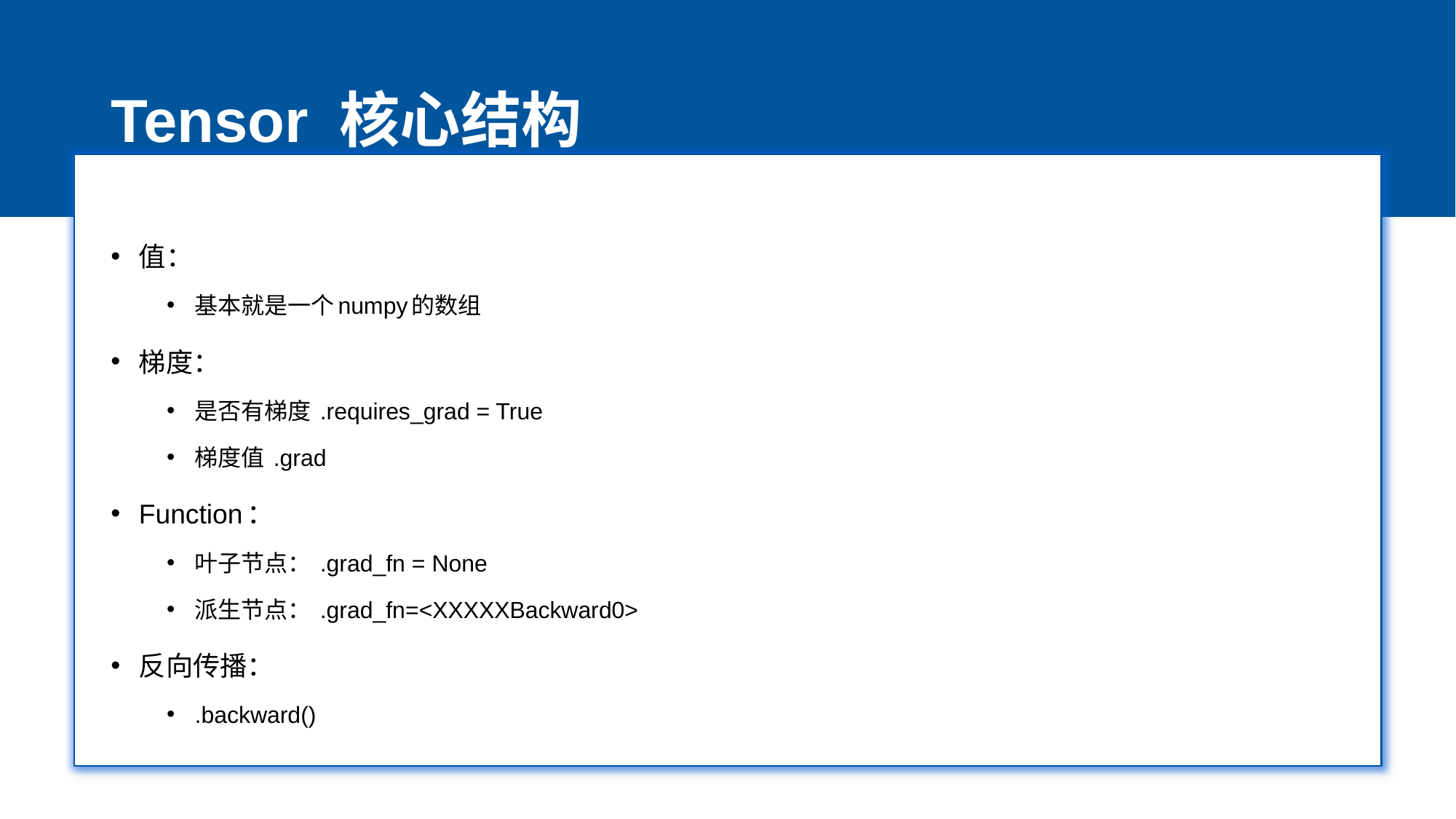

# Tensor 核心结构
值：
基本就是一个numpy的数组
梯度：
是否有梯度 .requires_grad = True
梯度值 .grad
Function：
叶子节点： .grad_fn = None
派生节点： .grad_fn=<XXXXXBackward0>
反向传播：
.backward()